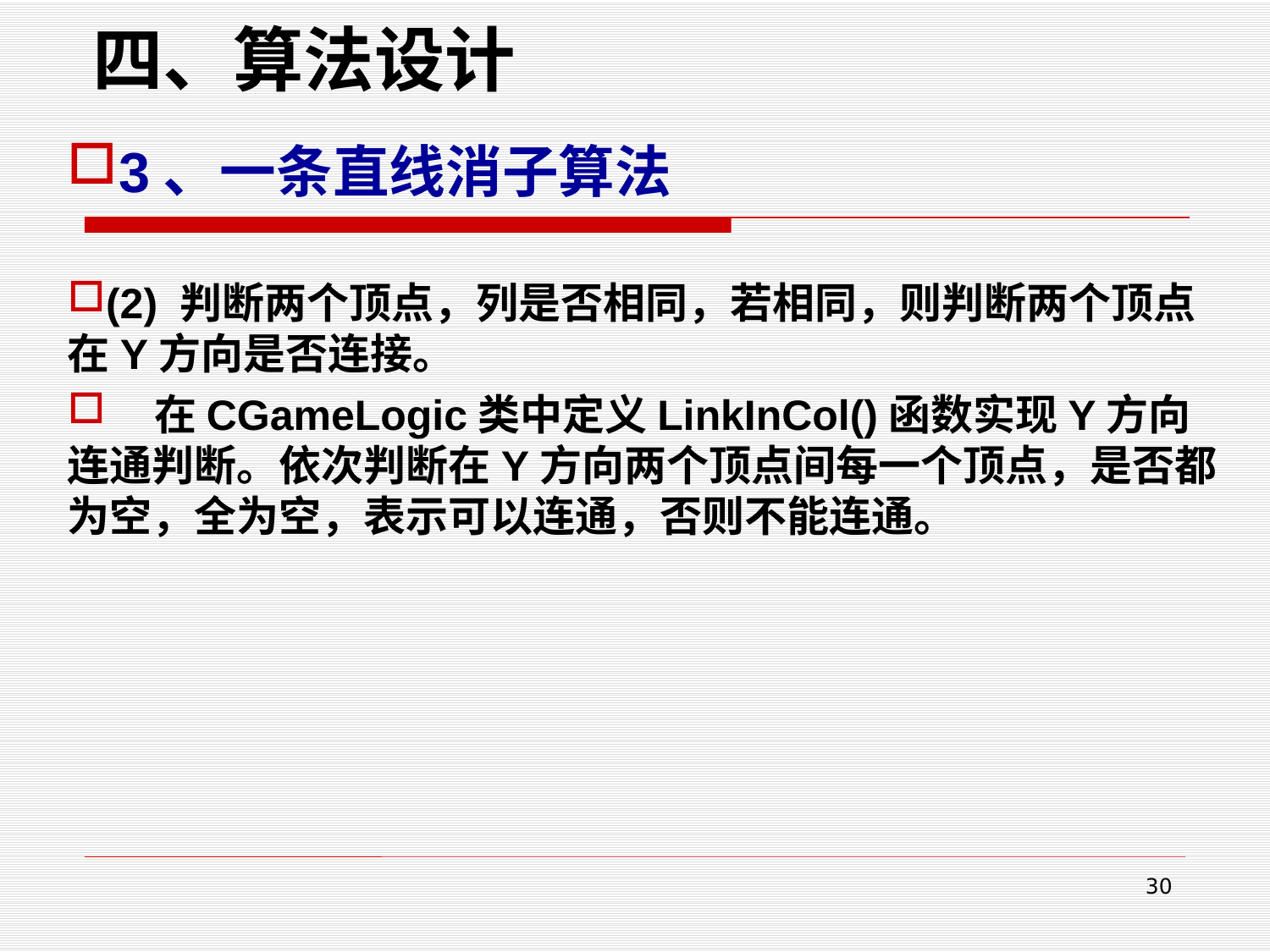

# 四、算法设计
3、一条直线消子算法

(2) 判断两个顶点，列是否相同，若相同，则判断两个顶点在Y方向是否连接。
    在CGameLogic类中定义LinkInCol()函数实现Y方向连通判断。依次判断在Y方向两个顶点间每一个顶点，是否都为空，全为空，表示可以连通，否则不能连通。
30